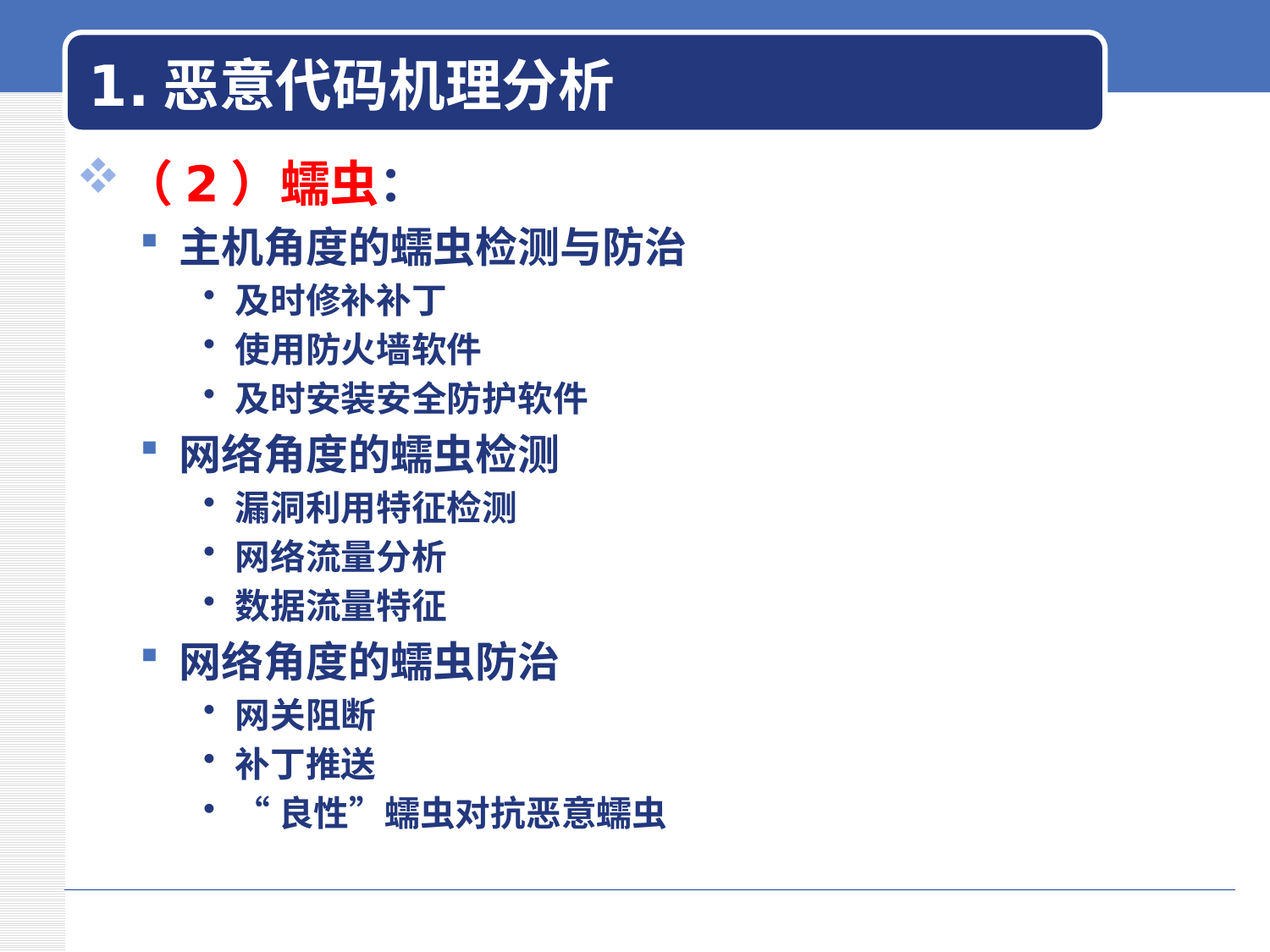

# 1.恶意代码机理分析
（2）蠕虫：
主机角度的蠕虫检测与防治
及时修补补丁
使用防火墙软件
及时安装安全防护软件
网络角度的蠕虫检测
漏洞利用特征检测
网络流量分析
数据流量特征
网络角度的蠕虫防治
网关阻断
补丁推送
“良性”蠕虫对抗恶意蠕虫